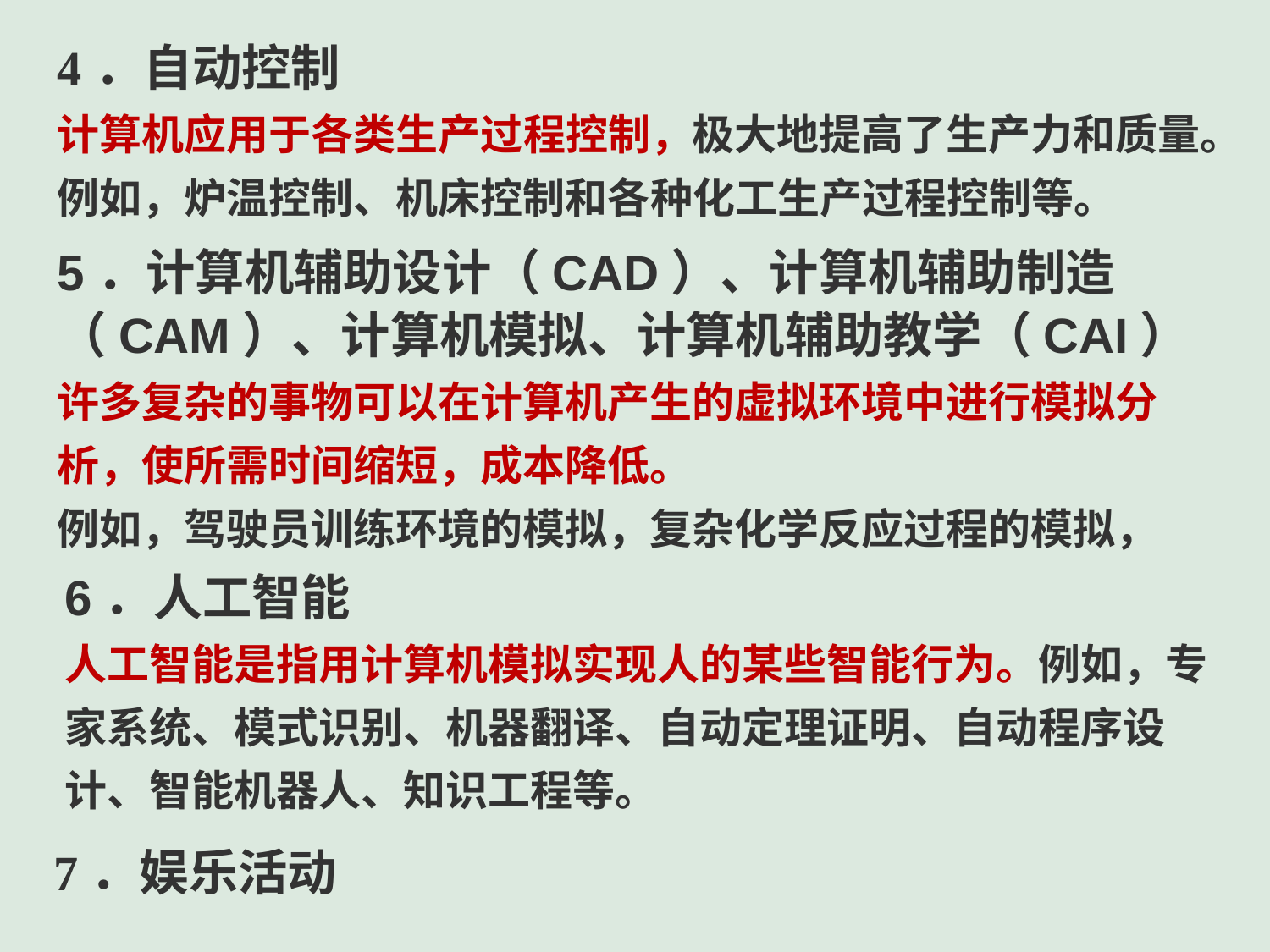

4．自动控制
计算机应用于各类生产过程控制，极大地提高了生产力和质量。
例如，炉温控制、机床控制和各种化工生产过程控制等。
5．计算机辅助设计（CAD）、计算机辅助制造（CAM）、计算机模拟、计算机辅助教学（CAI）
许多复杂的事物可以在计算机产生的虚拟环境中进行模拟分析，使所需时间缩短，成本降低。
例如，驾驶员训练环境的模拟，复杂化学反应过程的模拟，
6．人工智能
人工智能是指用计算机模拟实现人的某些智能行为。例如，专家系统、模式识别、机器翻译、自动定理证明、自动程序设计、智能机器人、知识工程等。
7．娱乐活动
101